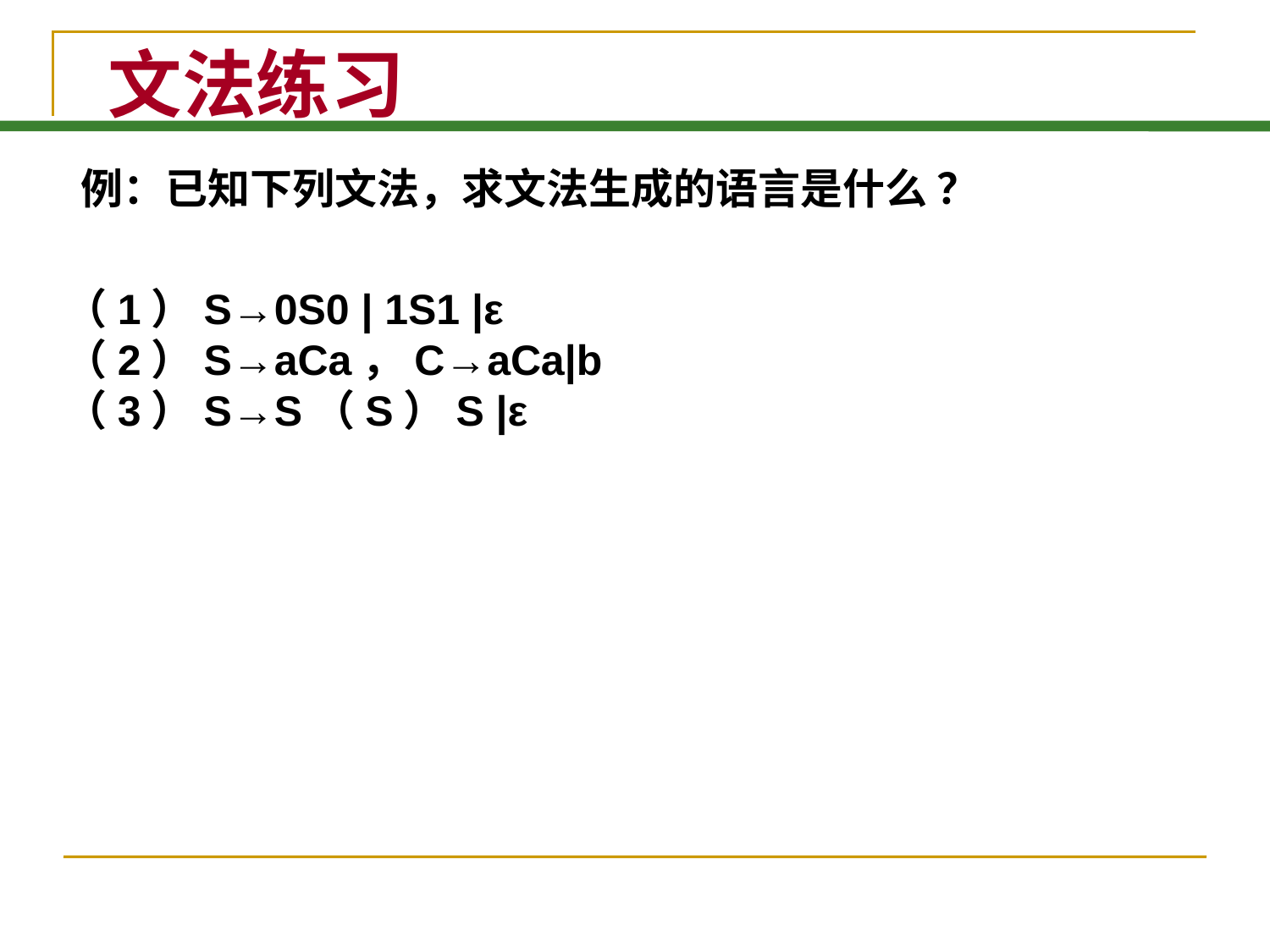

# 文法练习

例：已知下列文法，求文法生成的语言是什么 ？
（1）S→0S0 | 1S1 |ε
（2）S→aCa，C→aCa|b
（3）S→S（S）S |ε

48